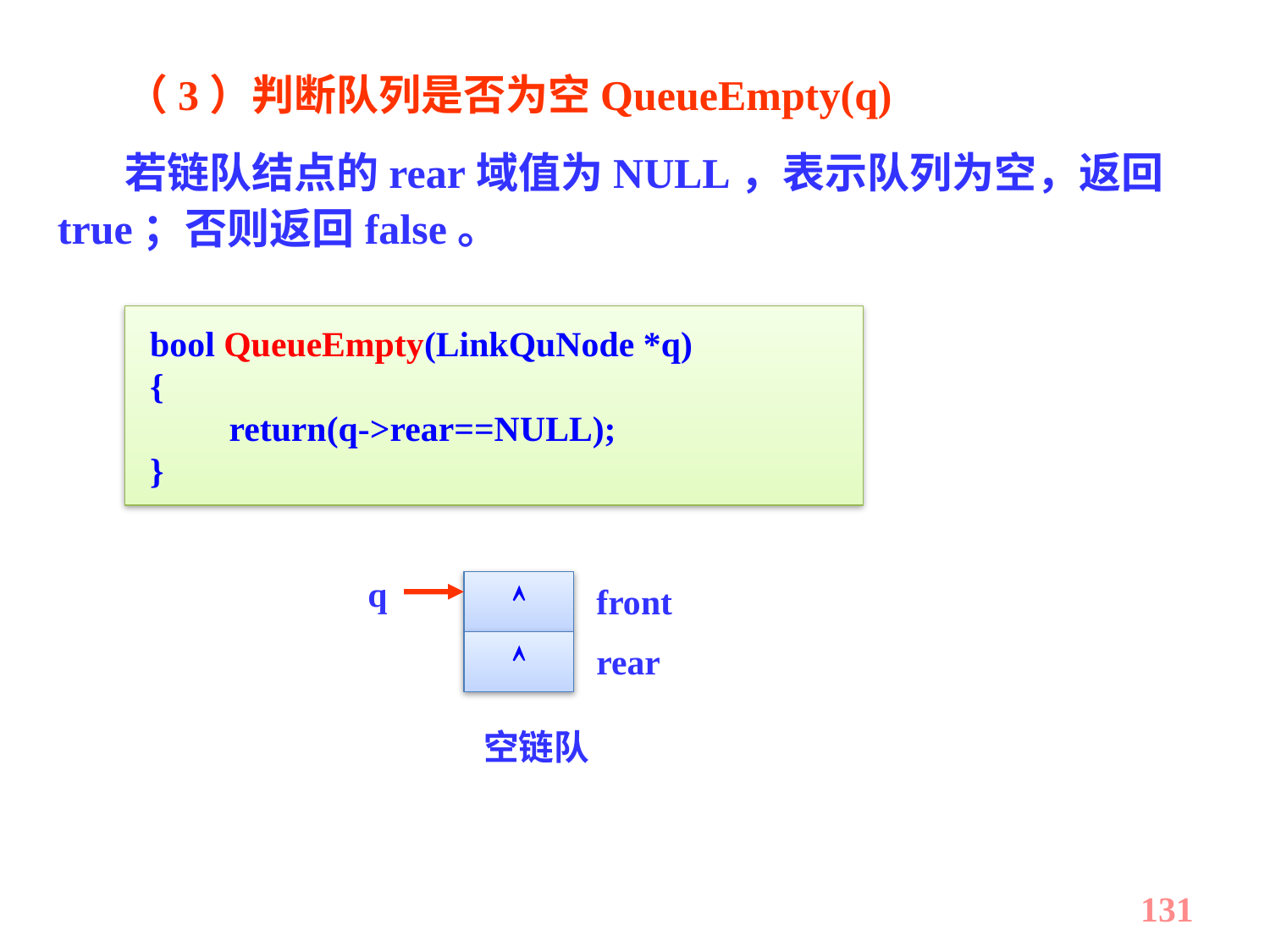

（3）判断队列是否为空QueueEmpty(q)
      若链队结点的rear域值为NULL，表示队列为空，返回true；否则返回false。
bool QueueEmpty(LinkQuNode *q)
{
　　return(q->rear==NULL);
}
q
∧
front
rear

∧
空链队
131